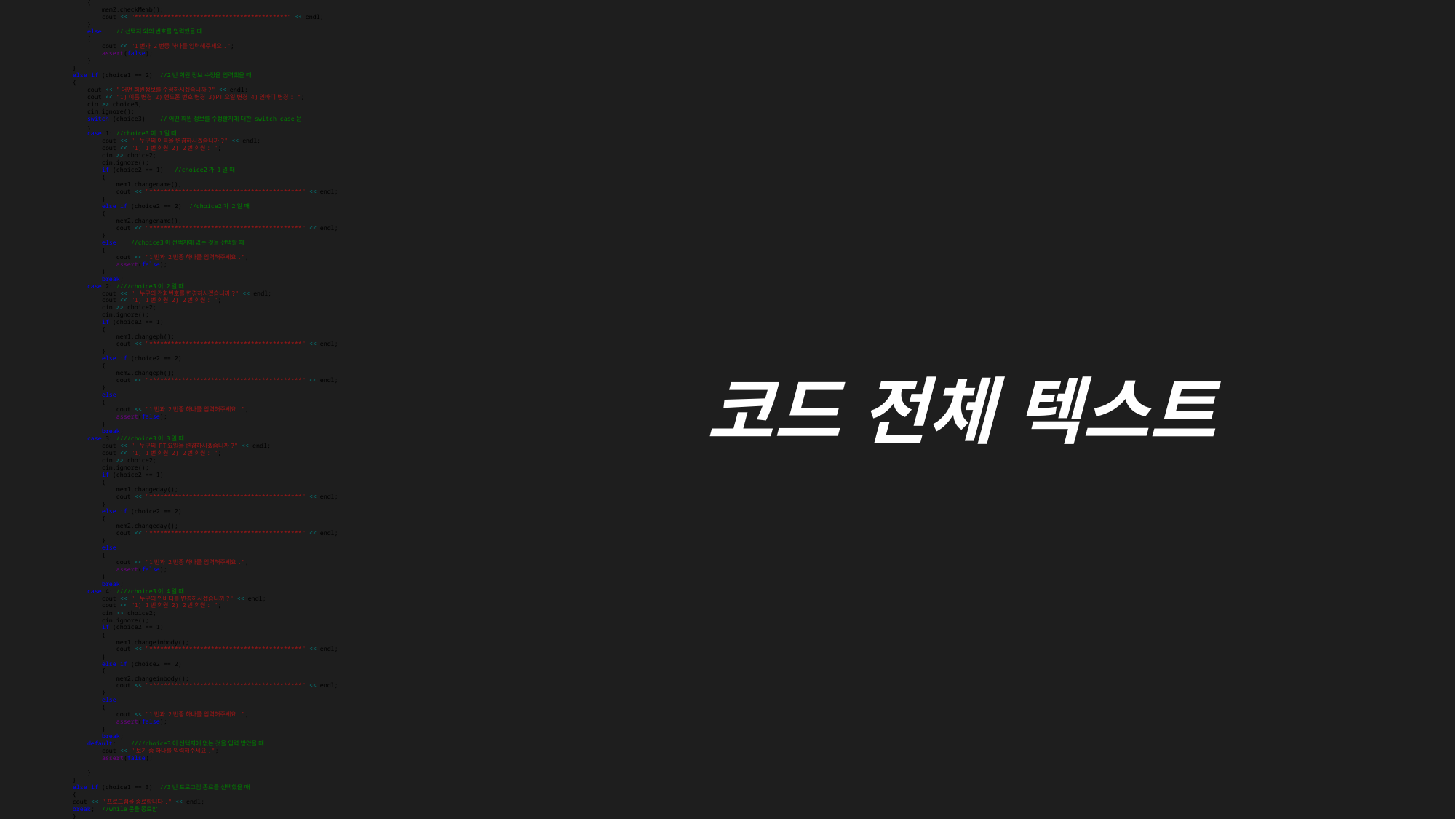

#include <iostream> // 입출력, assert, 문자열 사용을 위한 헤더파일
#include <cassert>
#include <string>
using namespace std;    //cout, cin, endl 과같은 표준 라이브러리의 변수나 함수를 사용할 때 접두어를 생략가능하게 해준다.

int choice1;
int choice2;
int choice3;

class PTMemb        //사용할 클래스를 생성한다.
{
private:        //클래스의 멤버변수들을 선언
    int PTMemid;
    string MemName;
    string MemPhone;
    string MemDay;
    float MemInbody;
    int PTcount;
    static int idcount;

public:
    PTMemb(int PTcount);    //생성자
    ~PTMemb();          //소멸자
    void checkMemb() const;    //접근자
    void changeph();           //아래는 설정자
    void changename();
    void changeday();
    void changeinbody();
};
//회원 ID의 갯수를 0으로 초기화한다.
int PTMemb::idcount = 0;    //id의 갯수를 세는 용도

PTMemb::PTMemb(int membership)   //매개변수가 있는 생성자
    :PTcount(membership)
{
    if (membership < 0.0 || membership >50)    // 멤버십의 이용권을 이용하지 않을 경우 경고메시지와 함께 프로그램 종료
    {
        cout << "표시된 멤버십을 이용해 주세요. 프로그램을 종료합니다.";
        assert(false);
    }
    idcount++;

    PTMemid = 2021000 + idcount;   //id의 형식은 2021000N, N은 N번째 가입자
    cout << "회원 이름 입력:";    //아래는 회원들의 정보 입력
    getline(cin, MemName);
    cout << "회원 전화번호 입력:";
    getline(cin, MemPhone);
    cout << "회원 PT요일 입력:";
    getline(cin, MemDay);
    cout << "회원 인바디 입력:";
    cin >> MemInbody;
    cin.ignore();
    cout << "******************************************" << endl;
    cout << "회원 이름: " << MemName << endl;   //회원들의 정보 확인
    cout << "회원 전화번호: " << MemPhone << endl;
    cout << "회원 PT요일: " << MemDay << endl;
    cout << "회원 인바디: " << MemInbody << endl;
    cout << "회원ID: " << PTMemid << "이 만들어졌습니다. " << endl;
    cout << "등록 PT횟수" << PTcount << endl << endl;
    cout << "******************************************" << endl;
}

PTMemb::~PTMemb()   // 소멸자
{
    cout << "회원ID: " << PTMemid << "님의 정보를 삭제합니다." << endl;
}

void PTMemb::checkMemb() const  //접근자 멤버 함수, 회원들의 정보를 조회함
{
    cout << "PT회원ID: " << PTMemid << endl;
    cout << "회원 정보 확인: " << endl;
    cout << "******************************************" << endl;
    cout << "등록 PT횟수: " << PTcount << endl << endl;
    cout << "회원 이름: " << MemName << endl << endl;
    cout << "회원 전화번호: " << MemPhone << endl << endl;
    cout << "회원 PT요일: " << MemDay << endl << endl;
    cout << "회원 인바디: " << MemInbody << endl << endl;
}

void PTMemb::changename()   //아래는 메소드, 회원들의 이름 정보를 변경함
{
    cout << "변경할 이름을 입력해주세요: ";
    getline(cin, MemName);
    cout << "PT회원 ID:" << PTMemid << endl;
    cout << "회원님의 성함이 " << MemName << "로 성공적으로 변경되었습니다." << endl;
}

void PTMemb::changeph() //회원들의 전화번호 정보를 변경하는 메소드
{
    cout << "변경할 전화번호를 입력해주세요: ";
    getline(cin, MemPhone);
        cout << "PT회원 ID:" << PTMemid << endl;
        cout << "핸드폰 번호가 " << MemPhone << "로 성공적으로 변경되었습니다." << endl;
}

void PTMemb::changeday()    //회원들의 PT수강 요일 정보를 변경하는 메소드
{
    cout << "변경할 요일을 입력해주세요: ";
    getline(cin, MemDay);
    cout << "PT회원 ID:" << PTMemid << endl;
    cout << "PT예약 날짜가" << MemDay << "요일로 성공적으로 변경되었습니다." << endl;
}

void PTMemb::changeinbody() //회원들의 인바디 정보를 변경하는 메소드
{
    cout << "수정할 인바디를 입력해주세요: ";
    cin >> MemInbody;
    cout << "PT회원 ID:" << PTMemid << endl;
    cout << "인바디가" << MemInbody << "로 성공적으로 변경되었습니다." << endl;
    cin.ignore();
}

int main()
{
    int selectM;    //멤버십의 이용권 종류를 선택하는데 쓰이는 변수
    int membership[5] = { 0, 10, 20, 30, 40 };  //멤버십의 이용권 배열, 요소는 PT횟수

    cout << "******************************************" << endl;   //프로그램에 대한 1줄설명
    cout << "* 정예 회원 2명을 관리하는 프로그램입니다*" << endl;
    cout << "******************************************" << endl;

    // 회원 정보 2개 생성
    cout << " *   1)Silver  "<<*(membership+1)<<"회     2)Gold  "<<*(membership+2)<<"회   *" << endl;  //포인터를 이용한 배열의 요소에 접근하여 출력
    cout << " *   3)Diamond  "<<*(membership+3)<<"회     4)VIP  "<<*(membership+4)<<"회   *" << endl;
    cout << "******************************************" << endl;
    cout << "등록하실 PT이용권을 입력해 주세요.: ";
    cin >> selectM;
    cin.ignore();   //getline과 충돌하지 않도록 cin.ignore를 사용
    PTMemb mem1(*(membership+selectM));   //인스턴스 생성

    cout << " *   1)Silver  " << *(membership + 1) << "회     2)Gold  " << *(membership + 2) << "회   *" << endl;
    cout << " *   3)Diamond  " << *(membership + 3) << "회     4)VIP  " << *(membership + 4) << "회   *" << endl;
    cout << "******************************************" << endl;
    cout << "등록하실 PT의 횟수를 입력해 주세요.: ";
    cin >> selectM;
    cin.ignore();
    PTMemb mem2(membership[selectM]);

    while (true)    //트랜잭션, 3번 프로그램 종료를 누르기 전까지 회원 정보를 조회, 수정할 수 있도록 함
    {
        cout << "무엇을 하시겠습니까?" << endl;
        cout << "1) 회원 정보 조회 2)회원 정보 수정 3)프로그램 종료: ";
        cin >> choice1;
        cin.ignore();
        cout << endl;

        if (choice1 == 1)   // 1번 회원 정보 조회를 선택했을 때
        {
            cout << " 누구의 정보를 조회하시겠습니까?" << endl;
            cout << "1) 1번 회원 2) 2번 회원: ";
            cin >> choice2;
            cin.ignore();
            if (choice2 == 1)   //1번 회원의 정보 조회를 선택했을 때
            {
                mem1.checkMemb();
                cout << "******************************************" << endl;
            }
            else if (choice2 == 2)  //2번 회원의 정보조회를 선택했을 때
            {
                mem2.checkMemb();
                cout << "******************************************" << endl;
            }
            else    //선택지 외의 번호를 입력했을 때
            {
                cout << "1번과 2번중 하나를 입력해주세요.";
                assert(false);
            }
        }
        else if (choice1 == 2)  //2번 회원 정보 수정을 입력했을 때
        {
            cout << "어떤 회원정보를 수정하시겠습니까?" << endl;
            cout << "1)이름 변경 2)핸드폰 번호 변경 3)PT요일 변경 4)인바디 변경: ";
            cin >> choice3;
            cin.ignore();
            switch (choice3)    //어떤 회원 정보를 수정할지에 대한 switch case문
            {
            case 1: //choice3이 1일 때
                cout << " 누구의 이름을 변경하시겠습니까?" << endl;
                cout << "1) 1번 회원 2) 2번 회원: ";
                cin >> choice2;
                cin.ignore();
                if (choice2 == 1)   //choice2가 1일 때
                {
                    mem1.changename();
                    cout << "******************************************" << endl;
                }
                else if (choice2 == 2)  //choice2가 2일 때
                {
                    mem2.changename();
                    cout << "******************************************" << endl;
                }
                else    //choice3이 선택지에 없는 것을 선택할 때
                {
                    cout << "1번과 2번중 하나를 입력해주세요.";
                    assert(false);
                }
                break;
            case 2: ////choice3이 2일 때
                cout << " 누구의 전화번호를 변경하시겠습니까?" << endl;
                cout << "1) 1번 회원 2) 2번 회원: ";
                cin >> choice2;
                cin.ignore();
                if (choice2 == 1)
                {
                    mem1.changeph();
                    cout << "******************************************" << endl;
                }
                else if (choice2 == 2)
                {
                    mem2.changeph();
                    cout << "******************************************" << endl;
                }
                else
                {
                    cout << "1번과 2번중 하나를 입력해주세요.";
                    assert(false);
                }
                break;
            case 3: ////choice3이 3일 때
                cout << " 누구의 PT요일을 변경하시겠습니까?" << endl;
                cout << "1) 1번 회원 2) 2번 회원: ";
                cin >> choice2;
                cin.ignore();
                if (choice2 == 1)
                {
                    mem1.changeday();
                    cout << "******************************************" << endl;
                }
                else if (choice2 == 2)
                {
                    mem2.changeday();
                    cout << "******************************************" << endl;
                }
                else
                {
                    cout << "1번과 2번중 하나를 입력해주세요.";
                    assert(false);
                }
                break;
            case 4: ////choice3이 4일 때
                cout << " 누구의 인바디를 변경하시겠습니까?" << endl;
                cout << "1) 1번 회원 2) 2번 회원: ";
                cin >> choice2;
                cin.ignore();
                if (choice2 == 1)
                {
                    mem1.changeinbody();
                    cout << "******************************************" << endl;
                }
                else if (choice2 == 2)
                {
                    mem2.changeinbody();
                    cout << "******************************************" << endl;
                }
                else
                {
                    cout << "1번과 2번중 하나를 입력해주세요.";
                    assert(false);
                }
                break;
            default:    ////choice3이 선택지에 없는 것을 입력 받았을 떄
                cout << "보기 중 하나를 입력해주세요.";
                assert(false);

            }
        }
        else if (choice1 == 3)  //3번 프로그램 종료를 선택했을 때
        {
        cout << "프로그램을 종료합니다." << endl;
        break;  //while문을 종료함
        }
        else     //선택지 외의 것을 입력했을 때
        {
        cout << "보기 중에서 선택지를 입력해주세요.";
        assert(false);
        }
    }
    return 0;
}
코드 전체 텍스트